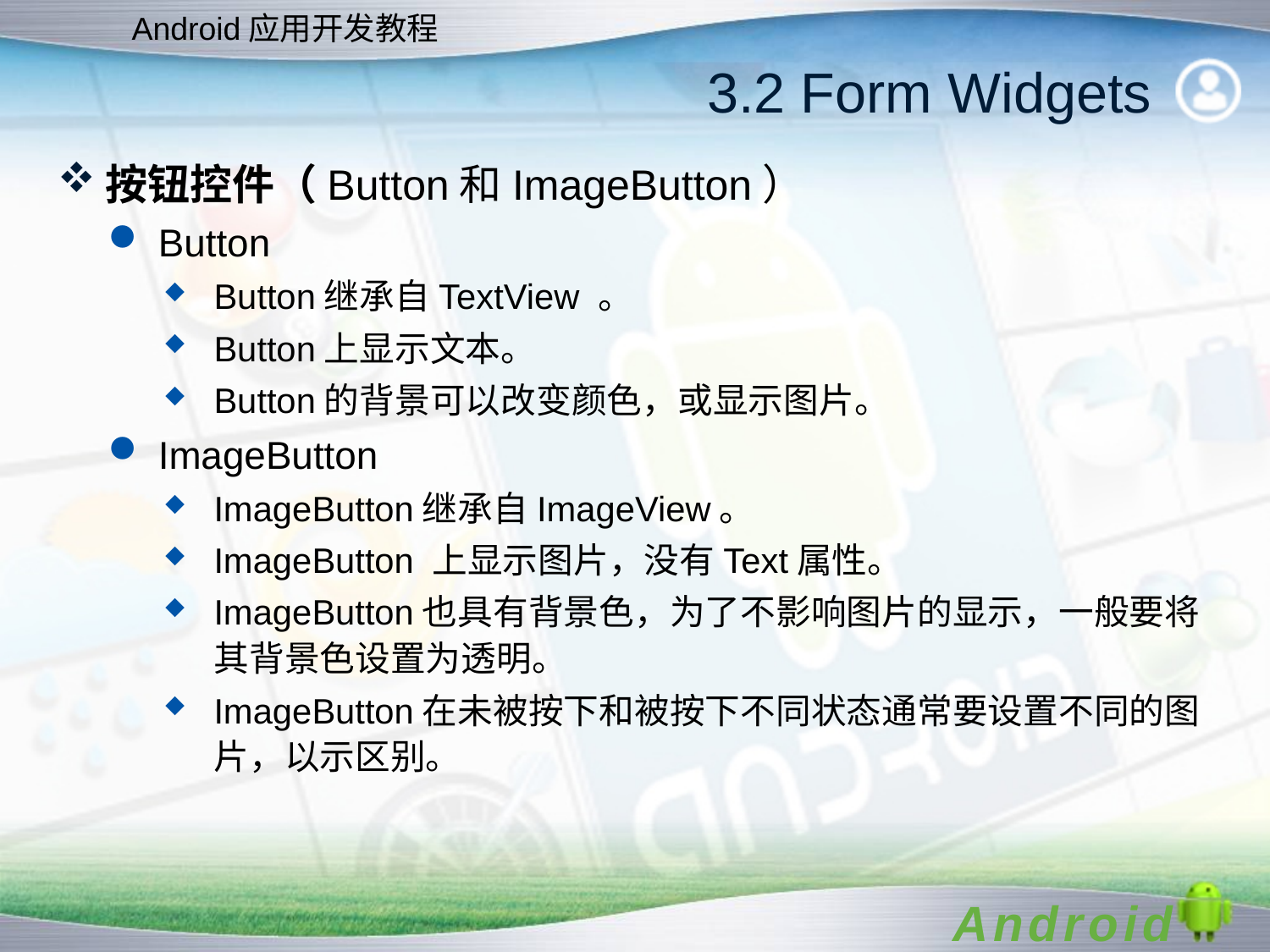

# 3.2 Form Widgets
按钮控件（Button和ImageButton）
Button
Button继承自TextView 。
Button上显示文本。
Button的背景可以改变颜色，或显示图片。
ImageButton
ImageButton继承自ImageView。
ImageButton 上显示图片，没有Text属性。
ImageButton也具有背景色，为了不影响图片的显示，一般要将其背景色设置为透明。
ImageButton在未被按下和被按下不同状态通常要设置不同的图片，以示区别。